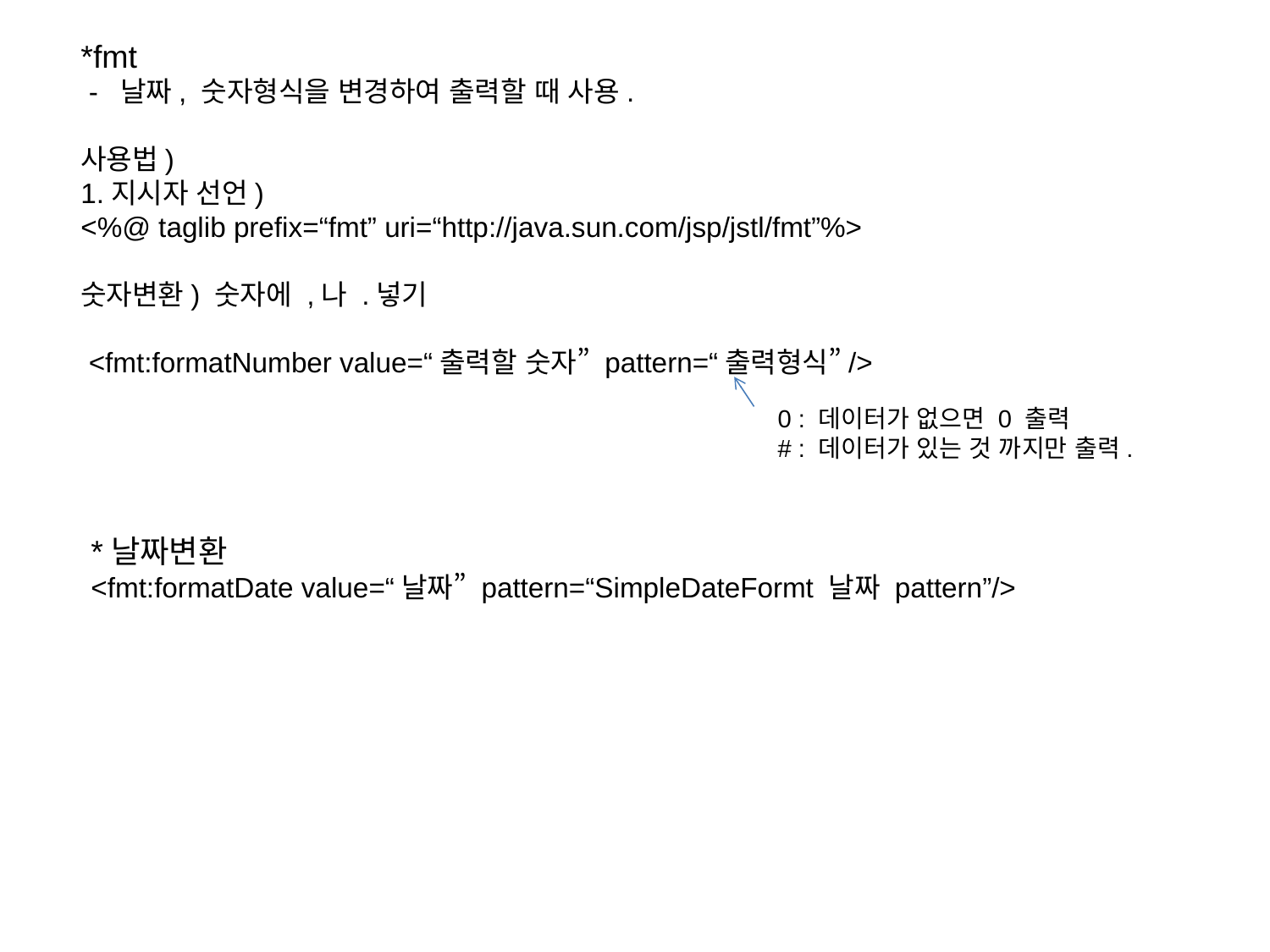

*fmt
 -  날짜, 숫자형식을 변경하여 출력할 때 사용.

사용법)
1.지시자 선언)
<%@ taglib prefix=“fmt” uri=“http://java.sun.com/jsp/jstl/fmt”%>

숫자변환) 숫자에 ,나 .넣기

 <fmt:formatNumber value=“출력할 숫자” pattern=“출력형식”/>
0 : 데이터가 없으면 0 출력
# : 데이터가 있는 것 까지만 출력.
*날짜변환
<fmt:formatDate value=“날짜” pattern=“SimpleDateFormt 날짜 pattern”/>